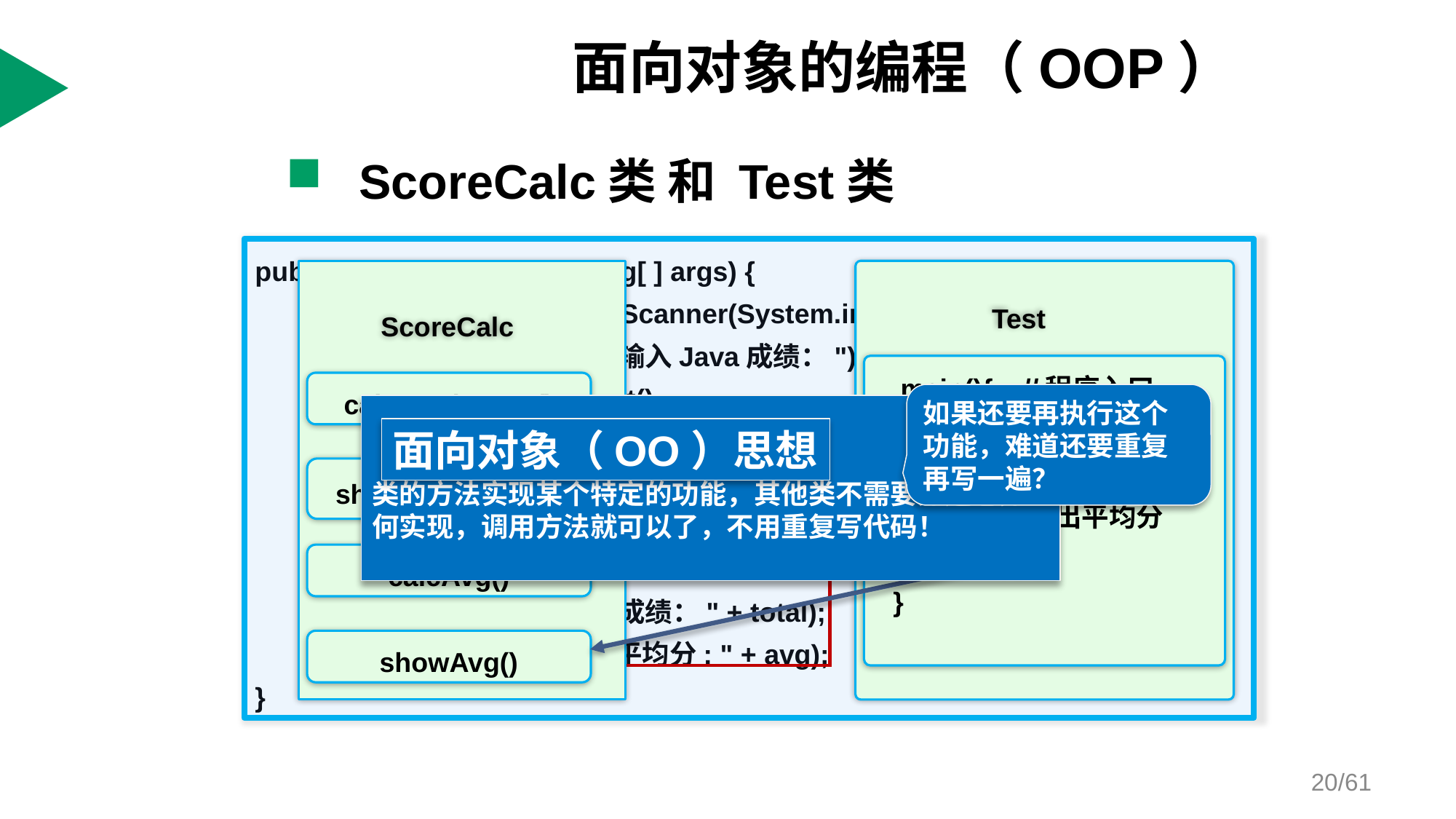

# 面向对象的编程（OOP）
ScoreCalc类 和 Test类
public static void main(String[ ] args) {
            Scanner input = new Scanner(System.in);
            System.out.print("请输入Java成绩：");
            int java = input.nextInt();
            //……
            /*计算并显示输出*/
            int total = java + c + db;
            double avg = total / 3;
            System.out.print("总成绩：" + total);
            System.out.print("\n平均分: " + avg);
}
calcDiffTime
ScoreCalc
calcTotalScore()
showTotalScore()
calcAvg()
showAvg()

Test
 main(){    //程序入口
     //计算并输出总成绩

    //计算并输出平均分

}

如果还要再执行这个功能，难道还要重复再写一遍？

类的方法实现某个特定的功能，其他类不需要知道它如何实现，调用方法就可以了，不用重复写代码！
面向对象（OO）思想
调用

调用

20/61